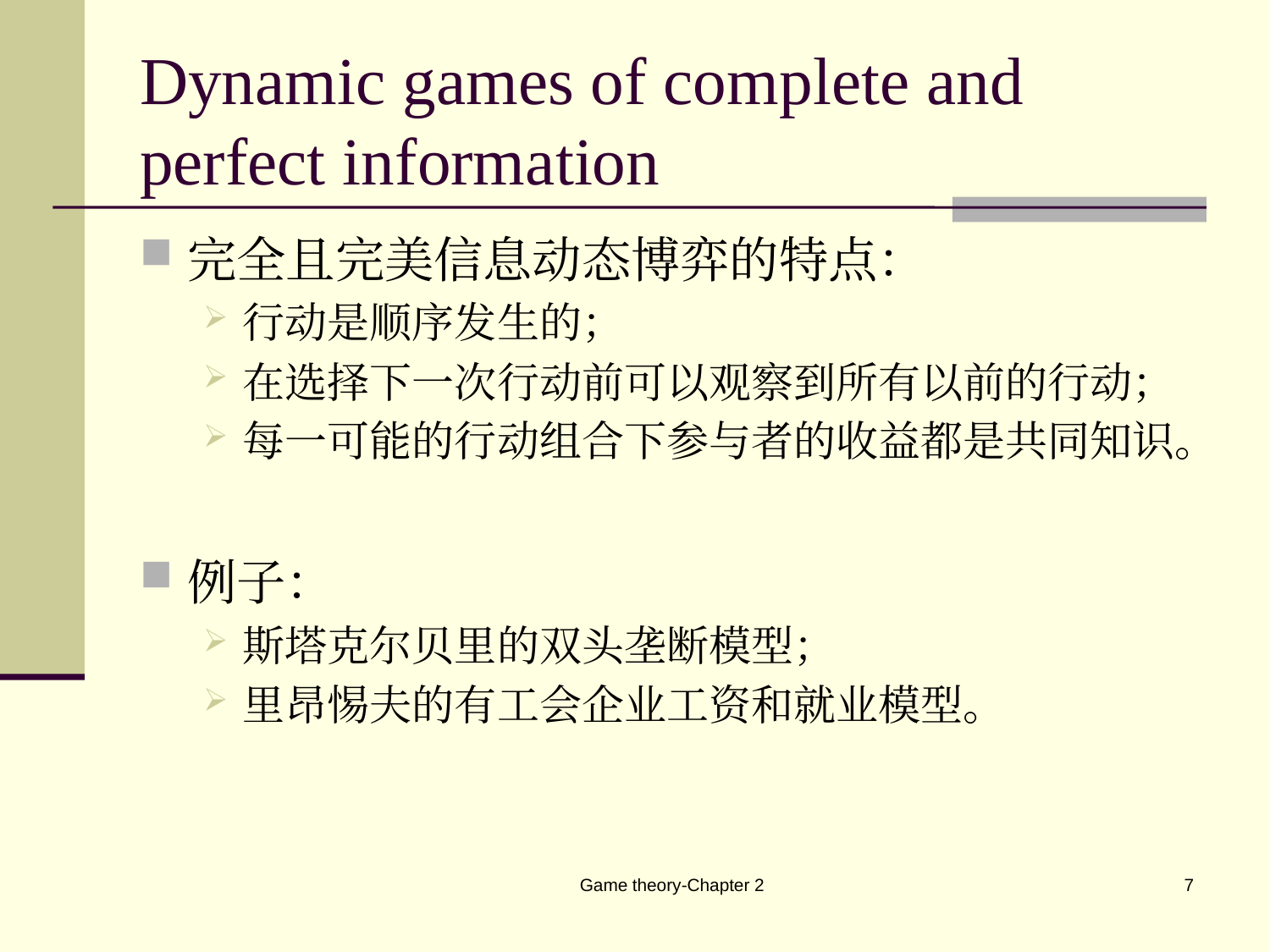

# Dynamic games of complete and perfect information
完全且完美信息动态博弈的特点：
行动是顺序发生的；
在选择下一次行动前可以观察到所有以前的行动；
每一可能的行动组合下参与者的收益都是共同知识。

例子：
斯塔克尔贝里的双头垄断模型；
里昂惕夫的有工会企业工资和就业模型。

Game theory-Chapter 2
7